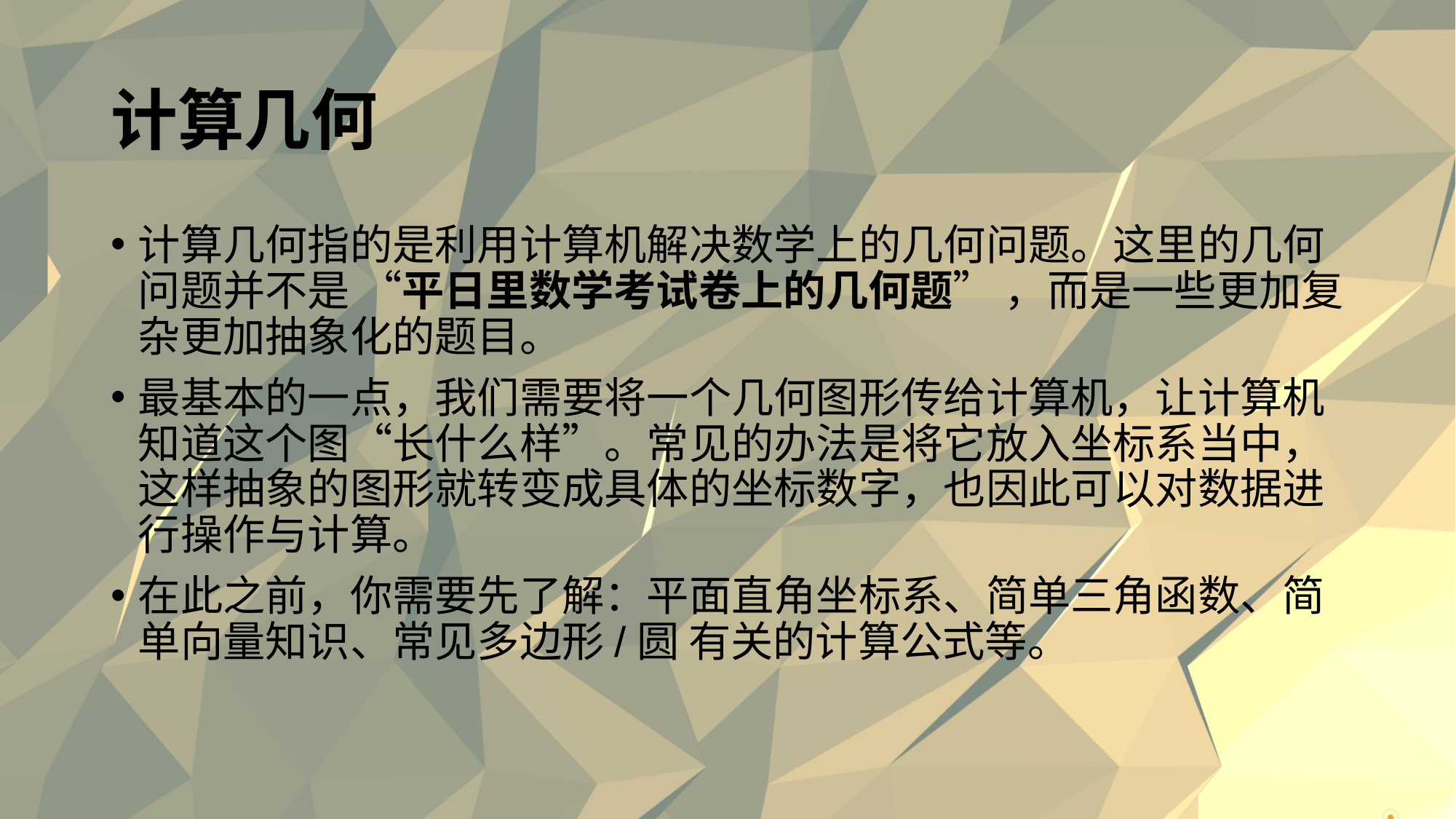

# 计算几何
计算几何指的是利用计算机解决数学上的几何问题。这里的几何问题并不是 “平日里数学考试卷上的几何题” ，而是一些更加复杂更加抽象化的题目。
最基本的一点，我们需要将一个几何图形传给计算机，让计算机知道这个图“长什么样”。常见的办法是将它放入坐标系当中，这样抽象的图形就转变成具体的坐标数字，也因此可以对数据进行操作与计算。
在此之前，你需要先了解：平面直角坐标系、简单三角函数、简单向量知识、常见多边形/圆 有关的计算公式等。